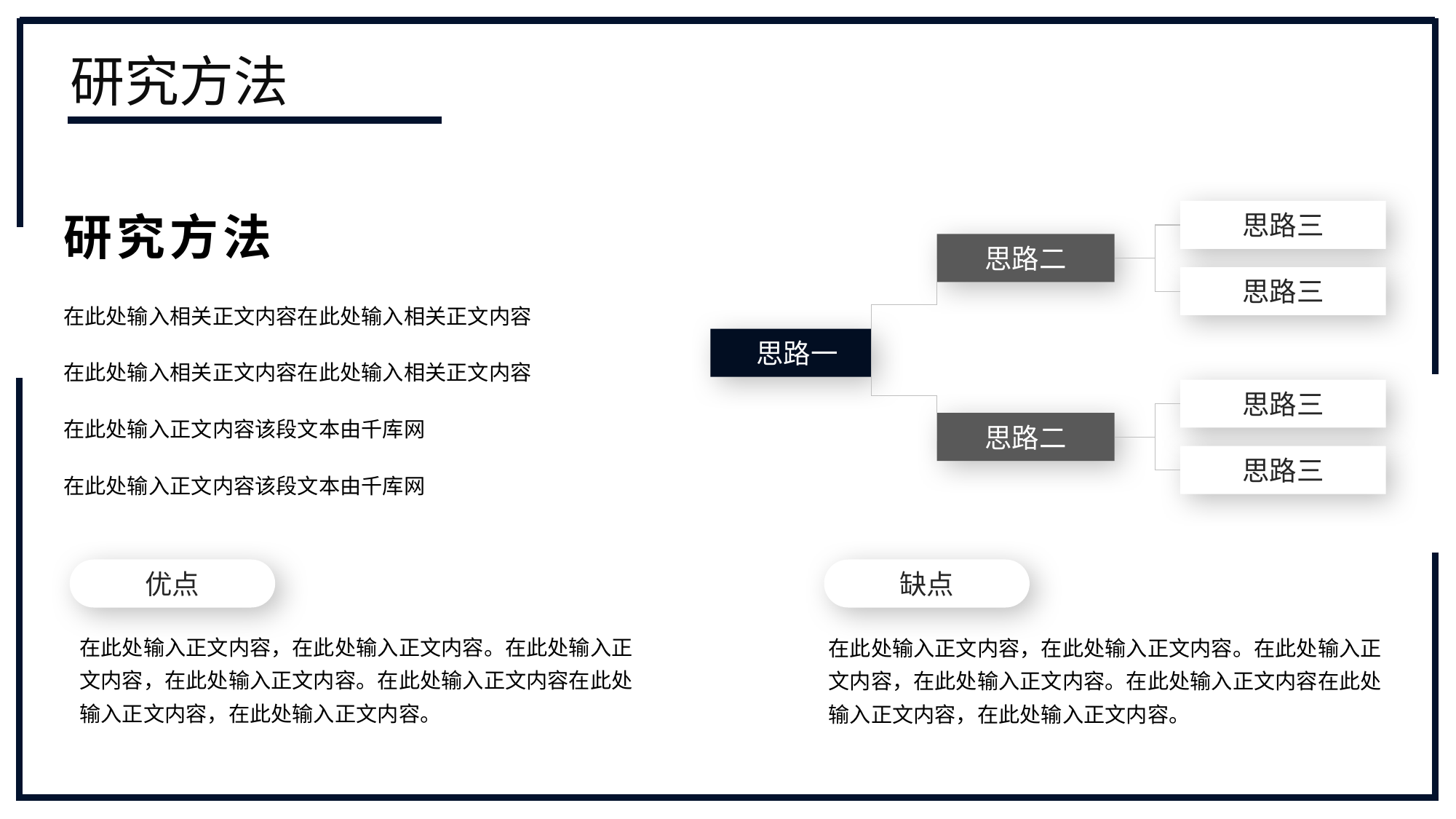

研究方法
研究方法
思路三
思路二
思路三
 思路一
思路三
思路二
思路三
在此处输入相关正文内容在此处输入相关正文内容
在此处输入相关正文内容在此处输入相关正文内容
在此处输入正文内容该段文本由千库网
在此处输入正文内容该段文本由千库网
优点
缺点
在此处输入正文内容，在此处输入正文内容。在此处输入正文内容，在此处输入正文内容。在此处输入正文内容在此处输入正文内容，在此处输入正文内容。
在此处输入正文内容，在此处输入正文内容。在此处输入正文内容，在此处输入正文内容。在此处输入正文内容在此处输入正文内容，在此处输入正文内容。